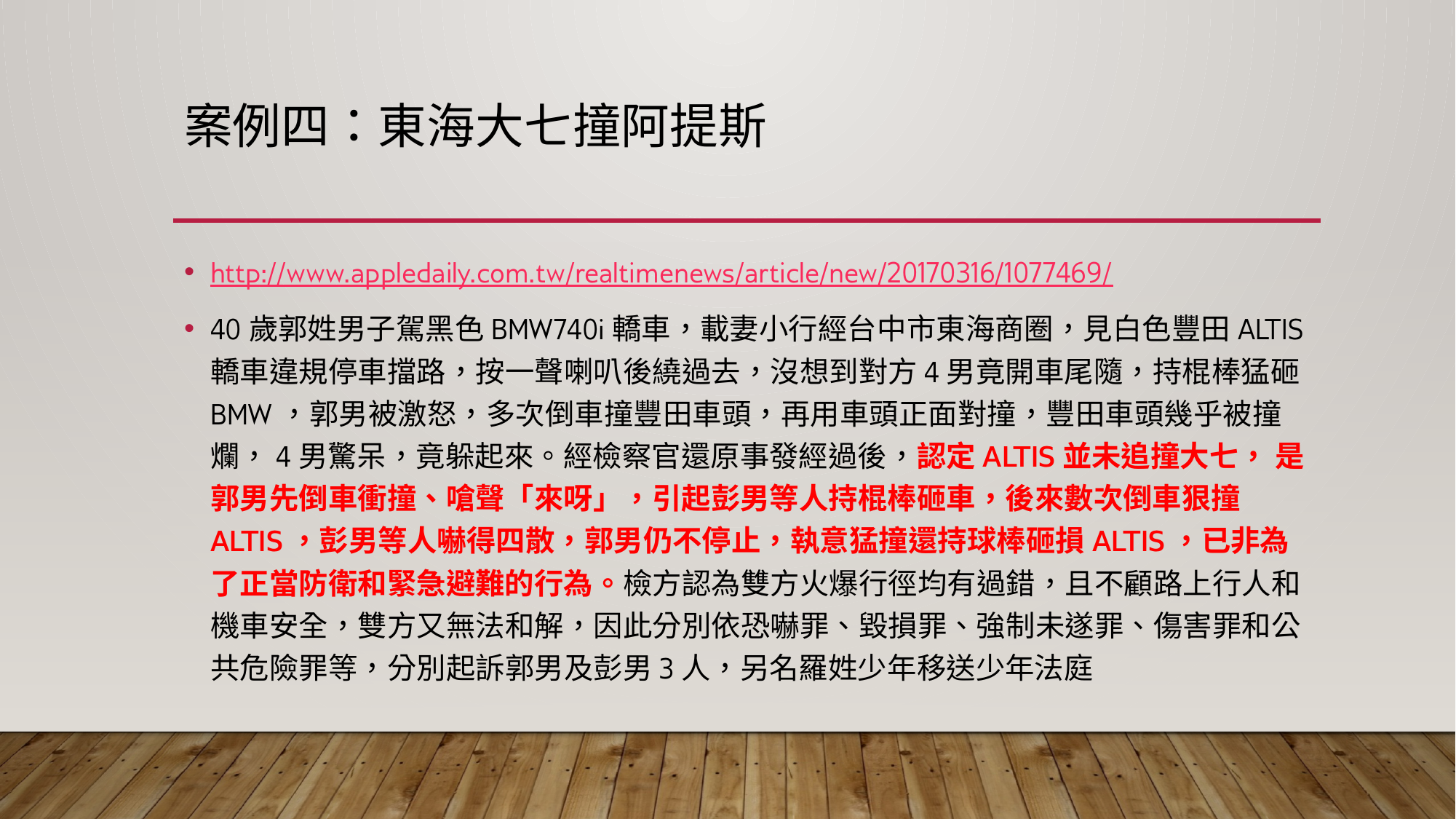

# 案例四：東海大七撞阿提斯
http://www.appledaily.com.tw/realtimenews/article/new/20170316/1077469/
40歲郭姓男子駕黑色BMW740i轎車，載妻小行經台中市東海商圈，見白色豐田ALTIS轎車違規停車擋路，按一聲喇叭後繞過去，沒想到對方4男竟開車尾隨，持棍棒猛砸BMW，郭男被激怒，多次倒車撞豐田車頭，再用車頭正面對撞，豐田車頭幾乎被撞爛，4男驚呆，竟躲起來。經檢察官還原事發經過後，認定ALTIS並未追撞大七， 是郭男先倒車衝撞、嗆聲「來呀」，引起彭男等人持棍棒砸車，後來數次倒車狠撞ALTIS，彭男等人嚇得四散，郭男仍不停止，執意猛撞還持球棒砸損ALTIS，已非為了正當防衛和緊急避難的行為。檢方認為雙方火爆行徑均有過錯，且不顧路上行人和機車安全，雙方又無法和解，因此分別依恐嚇罪、毀損罪、強制未遂罪、傷害罪和公共危險罪等，分別起訴郭男及彭男3人，另名羅姓少年移送少年法庭